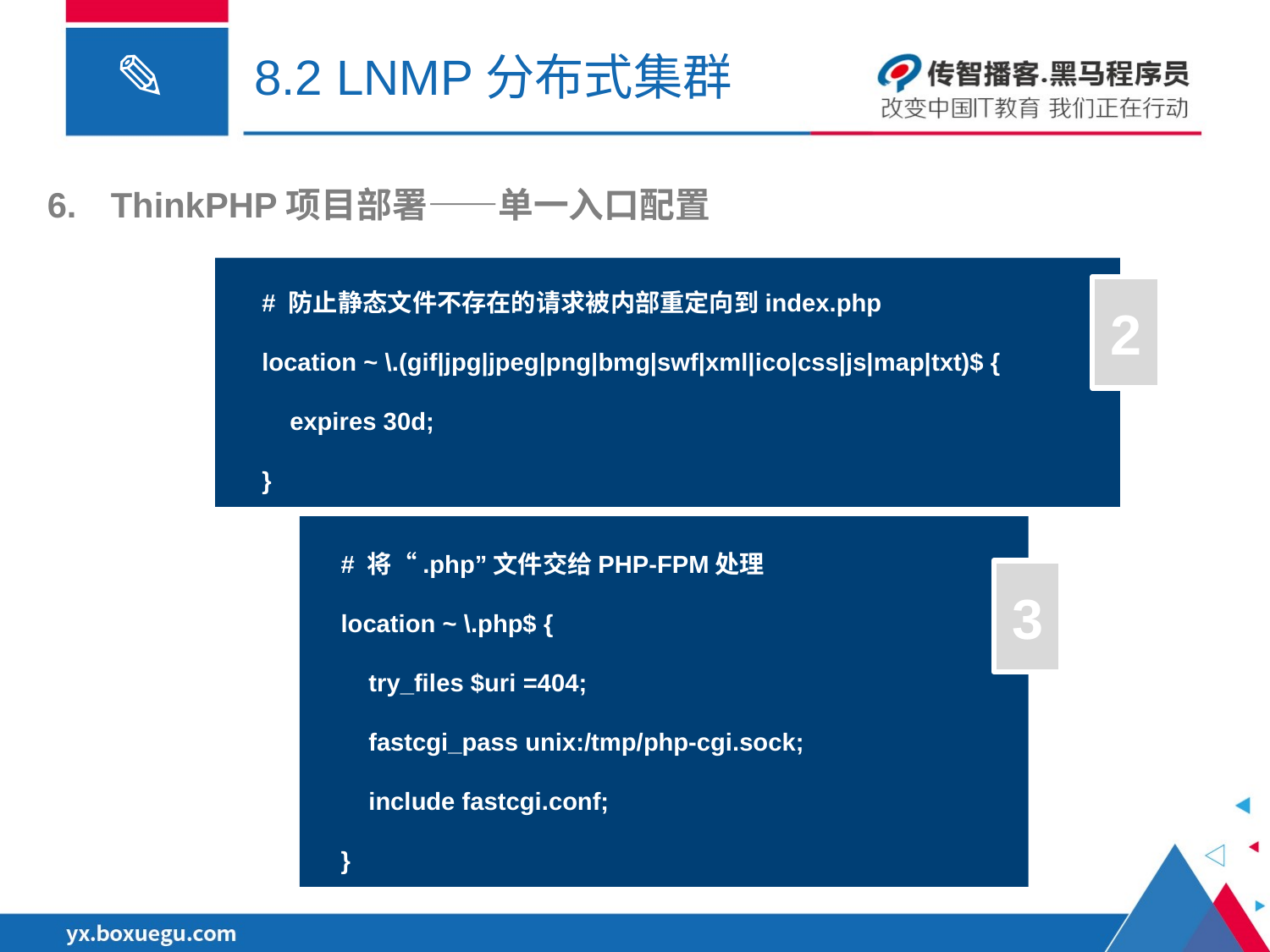

# 8.2 LNMP分布式集群
ThinkPHP项目部署——单一入口配置
# 防止静态文件不存在的请求被内部重定向到index.php
location ~ \.(gif|jpg|jpeg|png|bmg|swf|xml|ico|css|js|map|txt)$ {
    expires 30d;
}

2
# 将“.php”文件交给PHP-FPM处理
location ~ \.php$ {
    try_files $uri =404;
    fastcgi_pass unix:/tmp/php-cgi.sock;
    include fastcgi.conf;
}

3